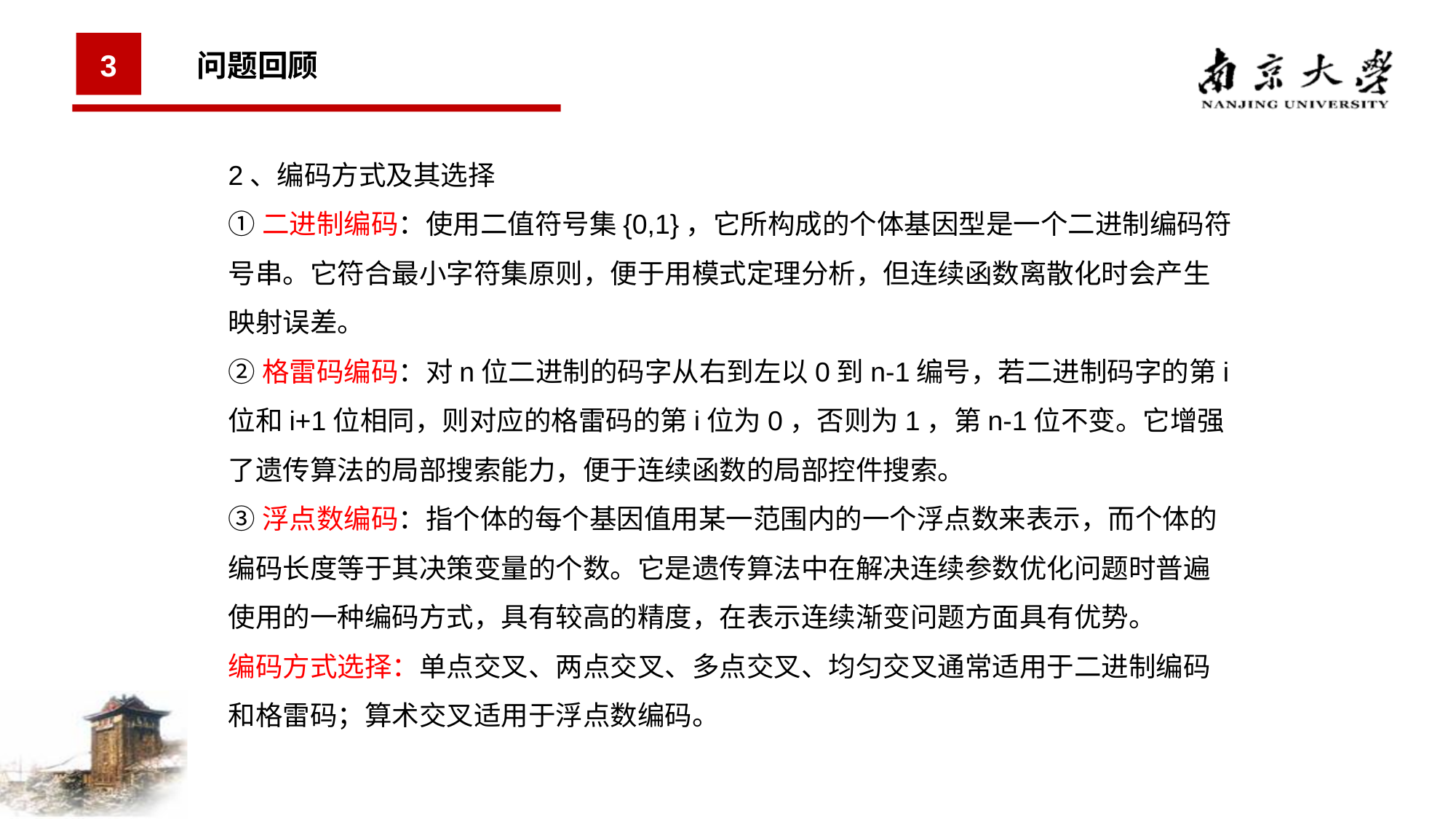

3
问题回顾
2、编码方式及其选择
①二进制编码：使用二值符号集{0,1}，它所构成的个体基因型是一个二进制编码符号串。它符合最小字符集原则，便于用模式定理分析，但连续函数离散化时会产生映射误差。
②格雷码编码：对n位二进制的码字从右到左以0到n-1编号，若二进制码字的第i位和i+1位相同，则对应的格雷码的第i位为0，否则为1，第n-1位不变。它增强了遗传算法的局部搜索能力，便于连续函数的局部控件搜索。
③浮点数编码：指个体的每个基因值用某一范围内的一个浮点数来表示，而个体的编码长度等于其决策变量的个数。它是遗传算法中在解决连续参数优化问题时普遍使用的一种编码方式，具有较高的精度，在表示连续渐变问题方面具有优势。
编码方式选择：单点交叉、两点交叉、多点交叉、均匀交叉通常适用于二进制编码和格雷码；算术交叉适用于浮点数编码。